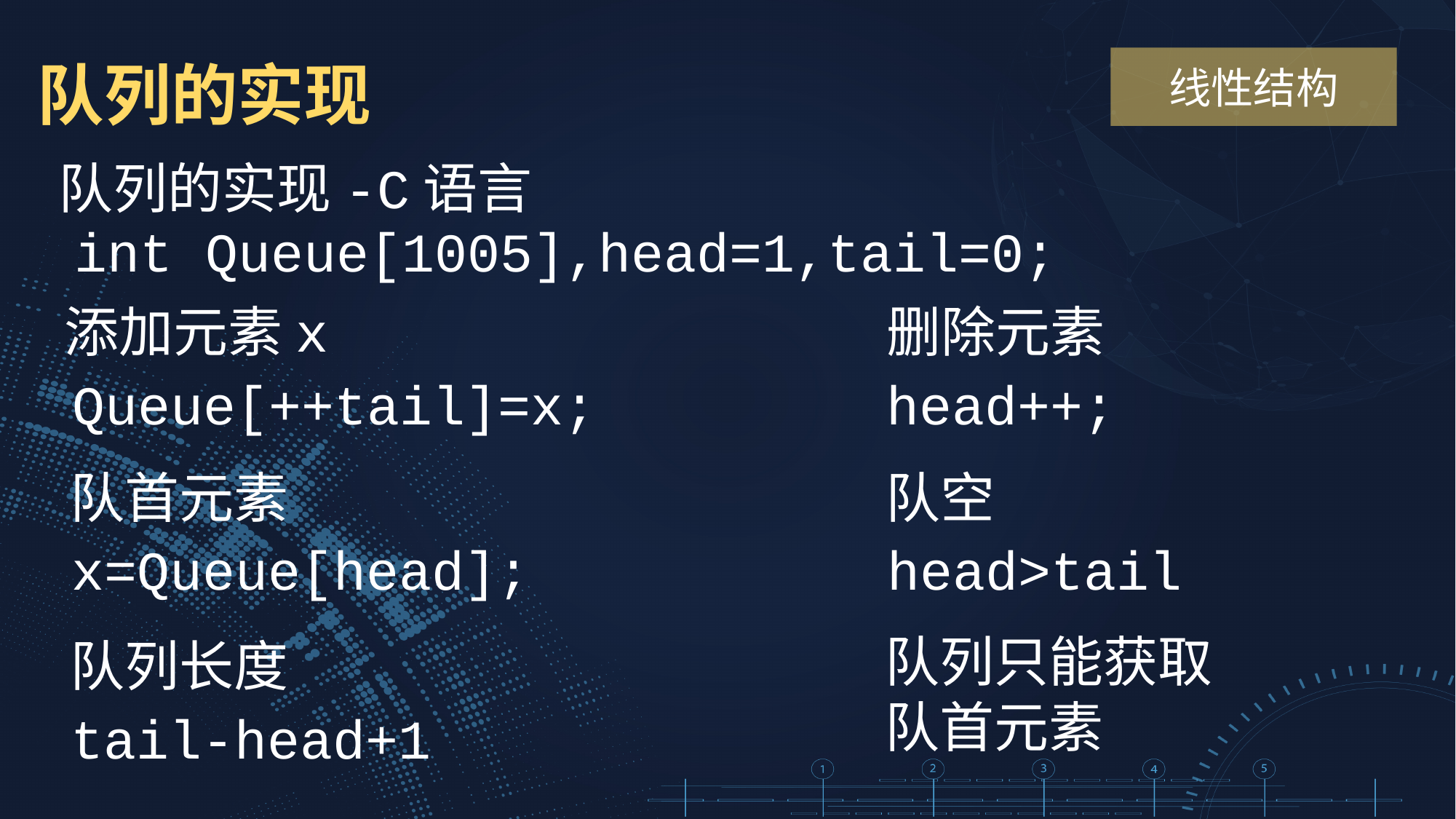

队列的实现
线性结构
队列的实现-C语言
int Queue[1005],head=1,tail=0;
添加元素x
删除元素
Queue[++tail]=x;
head++;
队首元素
队空
x=Queue[head];
head>tail
队列只能获取队首元素
队列长度
tail-head+1